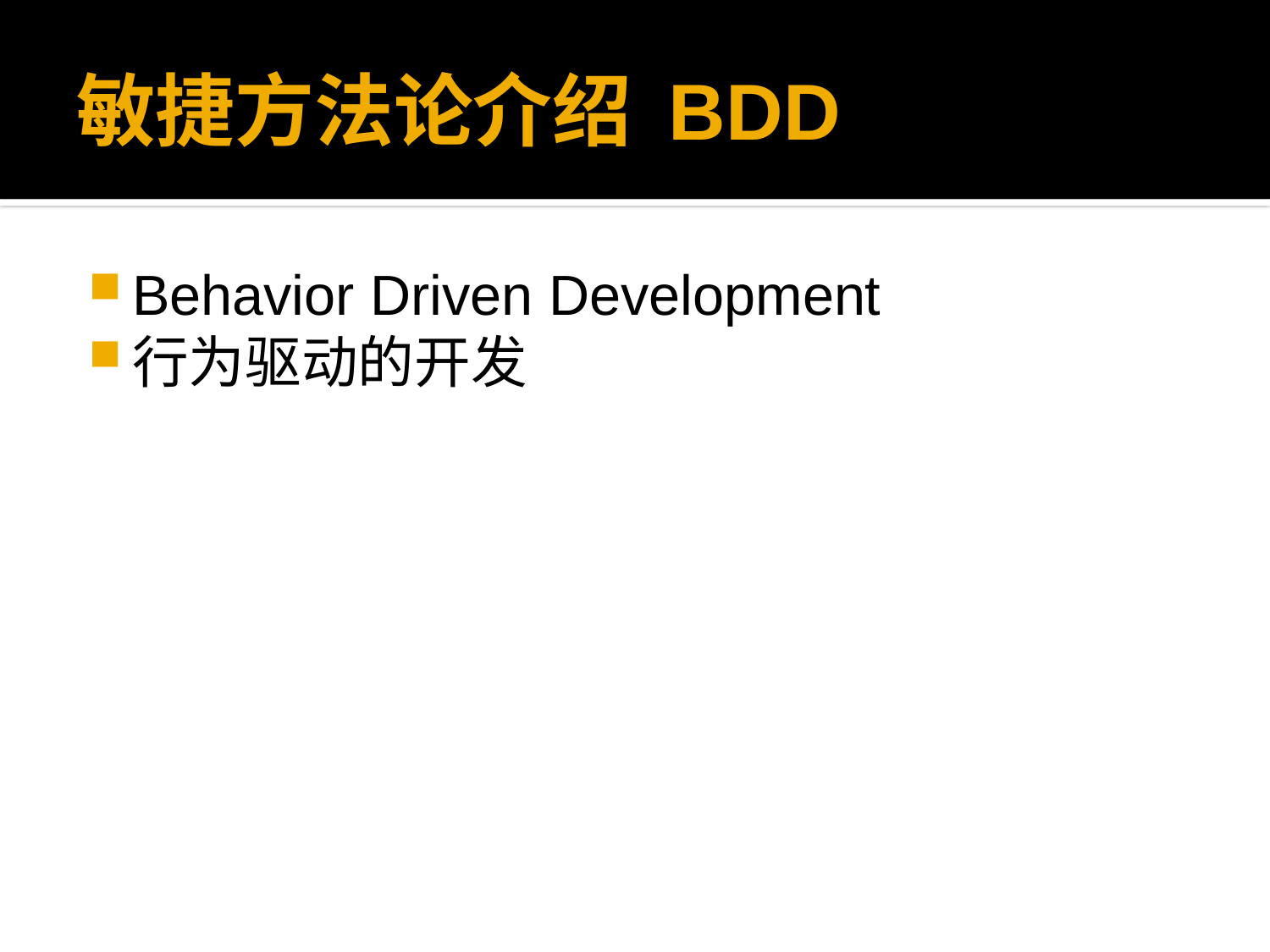

# 敏捷方法论介绍 BDD
Behavior Driven Development
行为驱动的开发